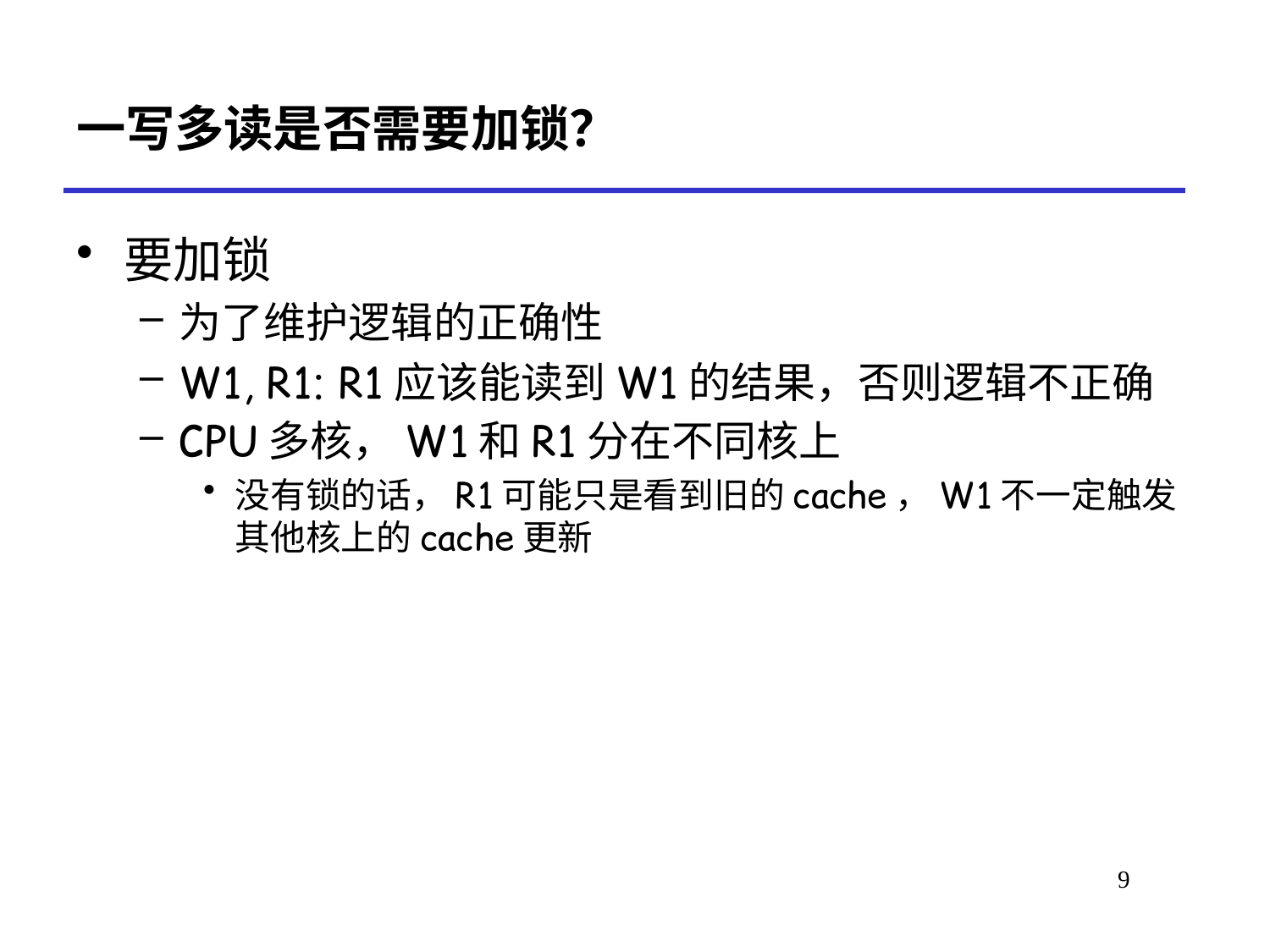

# 一写多读是否需要加锁？
要加锁
为了维护逻辑的正确性
W1, R1: R1应该能读到W1的结果，否则逻辑不正确
CPU多核，W1和R1分在不同核上
没有锁的话，R1可能只是看到旧的cache，W1不一定触发其他核上的cache更新
9